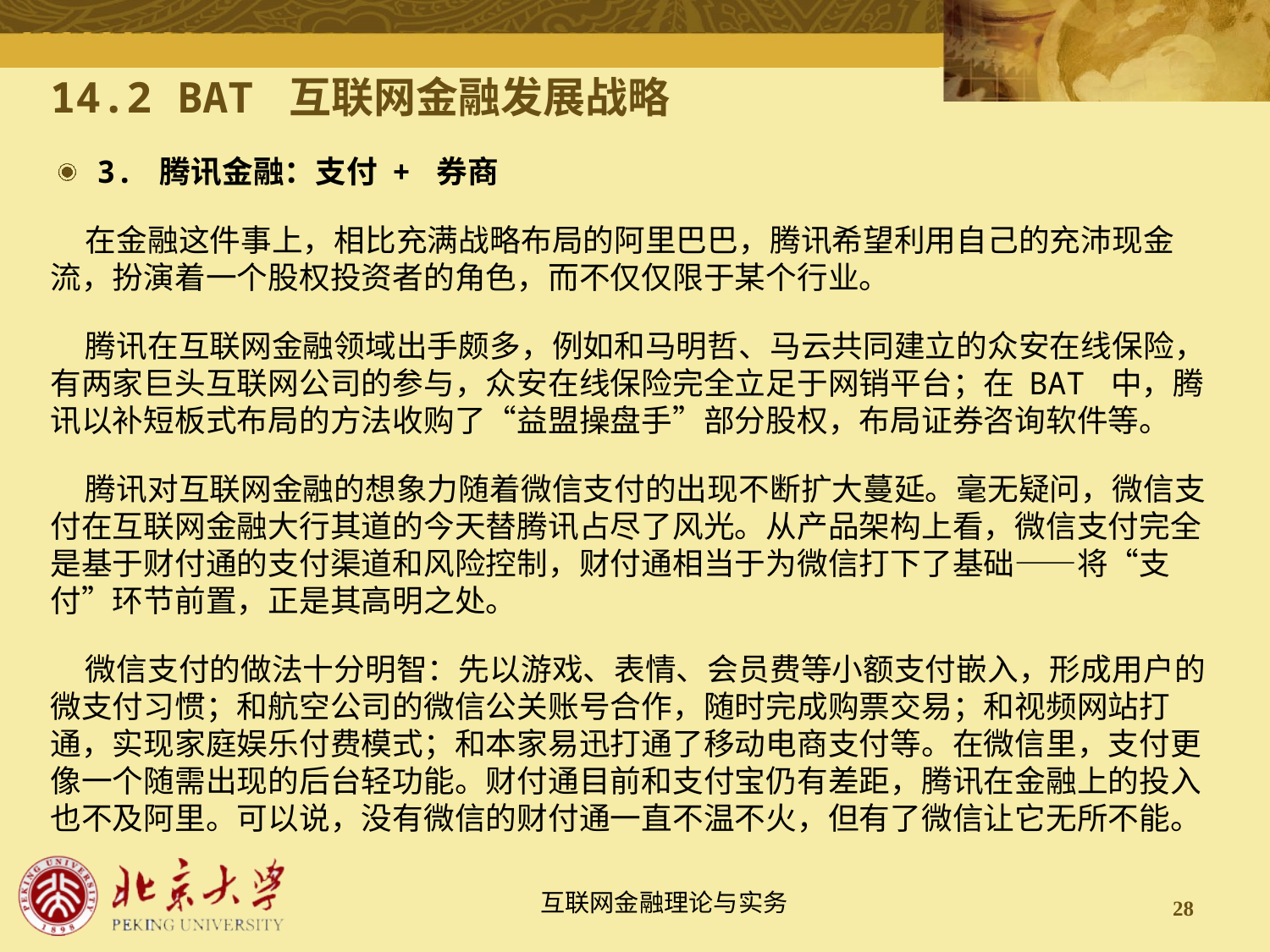

# 14.2 BAT 互联网金融发展战略
3. 腾讯金融：支付 + 券商
    在金融这件事上，相比充满战略布局的阿里巴巴，腾讯希望利用自己的充沛现金流，扮演着一个股权投资者的角色，而不仅仅限于某个行业。
    腾讯在互联网金融领域出手颇多，例如和马明哲、马云共同建立的众安在线保险，有两家巨头互联网公司的参与，众安在线保险完全立足于网销平台；在 BAT 中，腾讯以补短板式布局的方法收购了“益盟操盘手”部分股权，布局证券咨询软件等。
    腾讯对互联网金融的想象力随着微信支付的出现不断扩大蔓延。毫无疑问，微信支付在互联网金融大行其道的今天替腾讯占尽了风光。从产品架构上看，微信支付完全是基于财付通的支付渠道和风险控制，财付通相当于为微信打下了基础——将“支付”环节前置，正是其高明之处。
    微信支付的做法十分明智：先以游戏、表情、会员费等小额支付嵌入，形成用户的微支付习惯；和航空公司的微信公关账号合作，随时完成购票交易；和视频网站打通，实现家庭娱乐付费模式；和本家易迅打通了移动电商支付等。在微信里，支付更像一个随需出现的后台轻功能。财付通目前和支付宝仍有差距，腾讯在金融上的投入也不及阿里。可以说，没有微信的财付通一直不温不火，但有了微信让它无所不能。
28